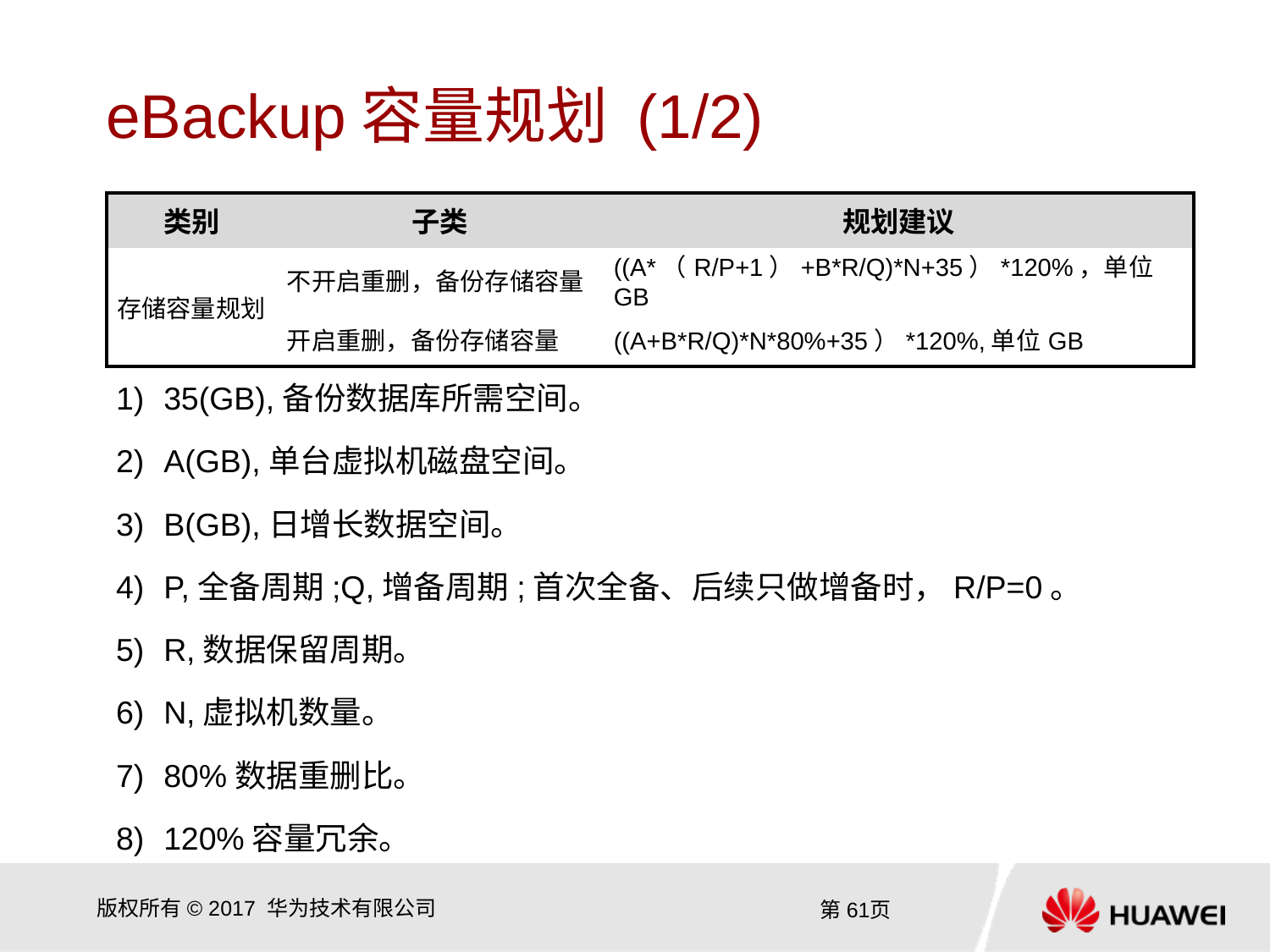

# eBackup容量规划 (1/2)
| 类别 | 子类 | 规划建议 |
| --- | --- | --- |
| 存储容量规划 | 不开启重删，备份存储容量 | ((A\*（R/P+1）+B\*R/Q)\*N+35）\*120%，单位GB |
|  | 开启重删，备份存储容量 | ((A+B\*R/Q)\*N\*80%+35）\*120%,单位GB |
35(GB),备份数据库所需空间。
A(GB),单台虚拟机磁盘空间。
B(GB),日增长数据空间。
P,全备周期;Q,增备周期;首次全备、后续只做增备时，R/P=0。
R,数据保留周期。
N,虚拟机数量。
80%数据重删比。
120%容量冗余。